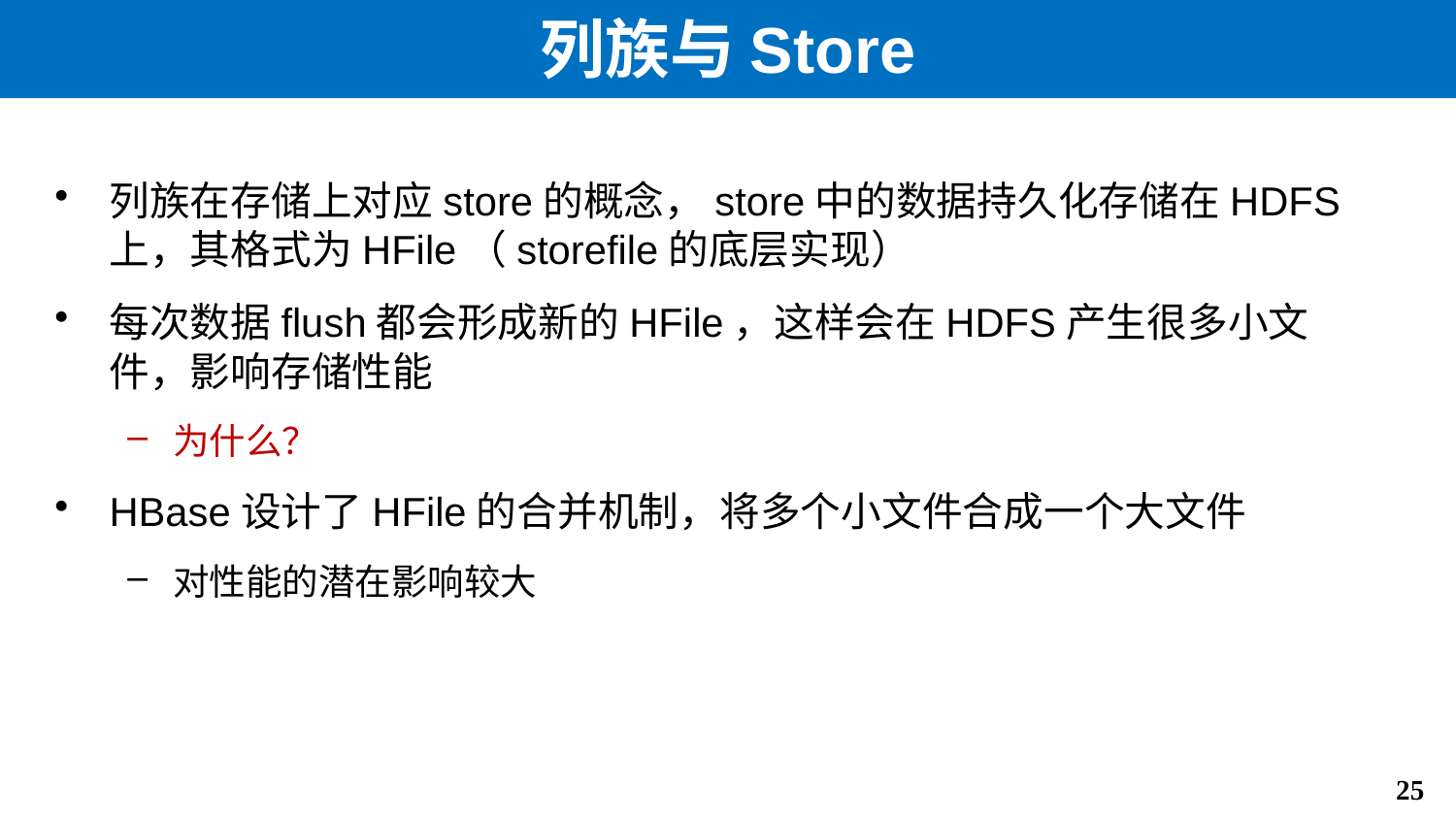

# 列族与Store
列族在存储上对应store的概念，store中的数据持久化存储在HDFS上，其格式为HFile（storefile的底层实现）
每次数据flush都会形成新的HFile，这样会在HDFS产生很多小文件，影响存储性能
为什么？
HBase设计了HFile的合并机制，将多个小文件合成一个大文件
对性能的潜在影响较大